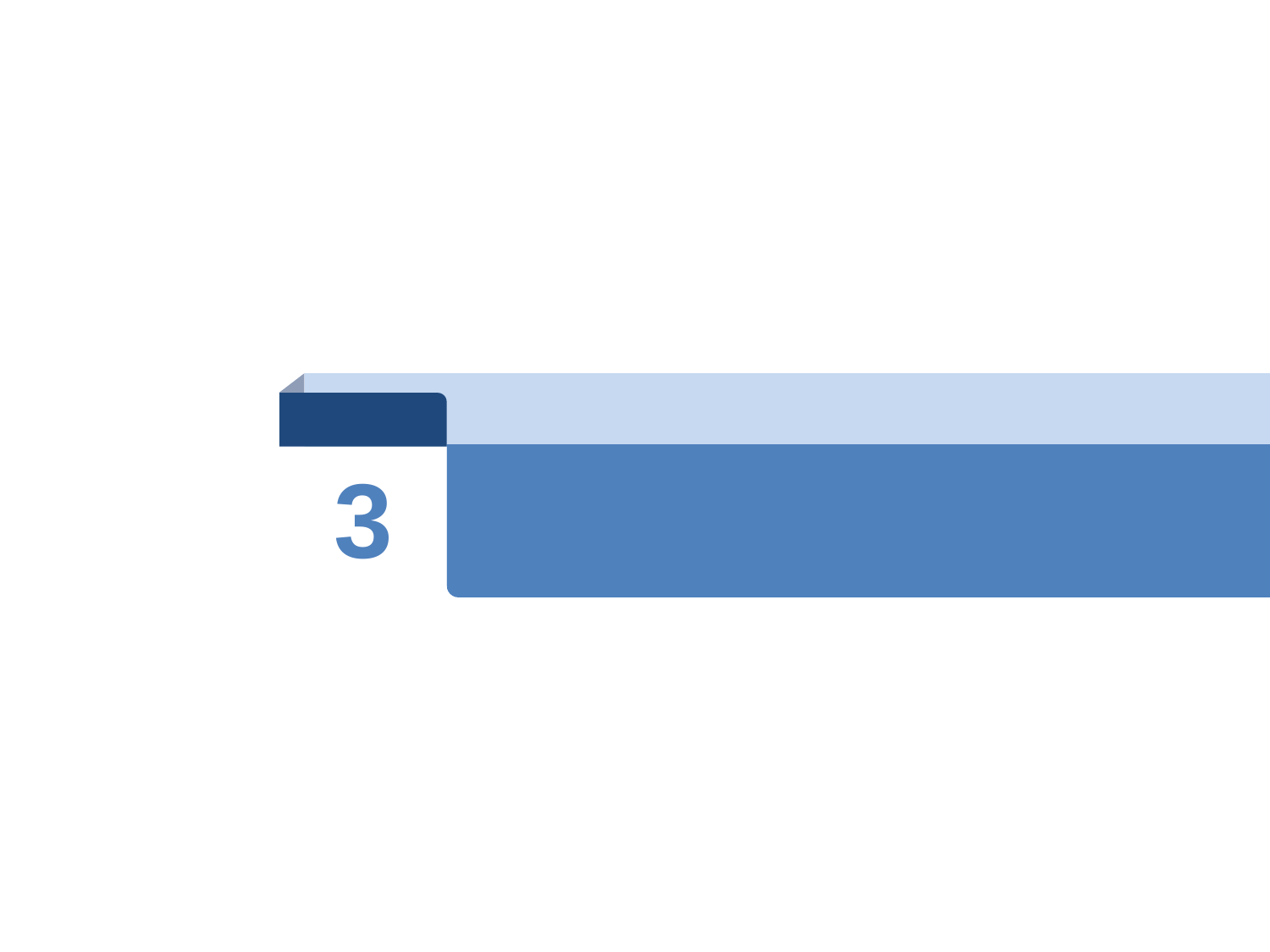

chapter

3

조직 구성 및 인력 배치